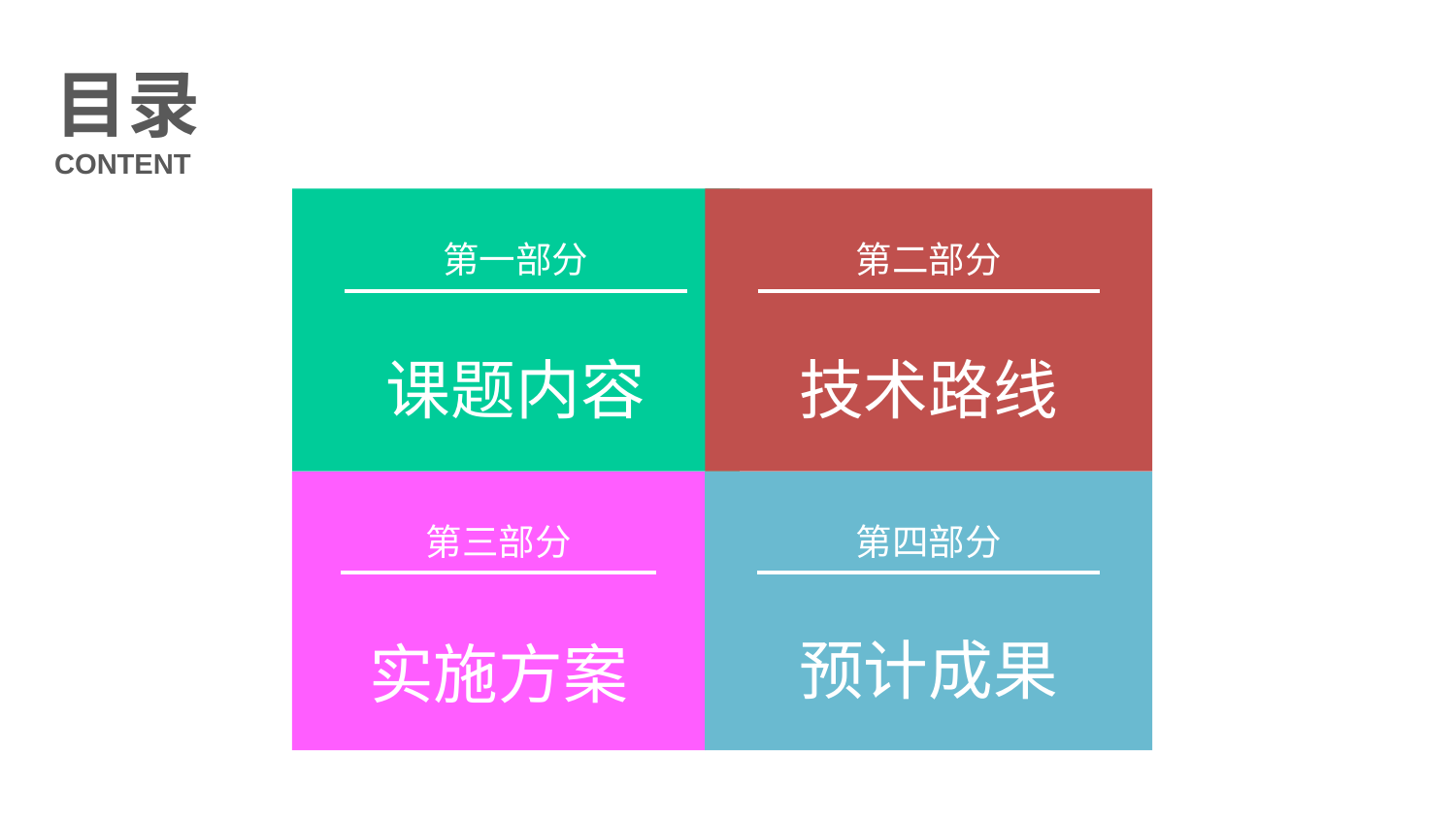

目录
CONTENT

第一部分
课题内容

第二部分
技术路线

第三部分
实施方案

第四部分
预计成果